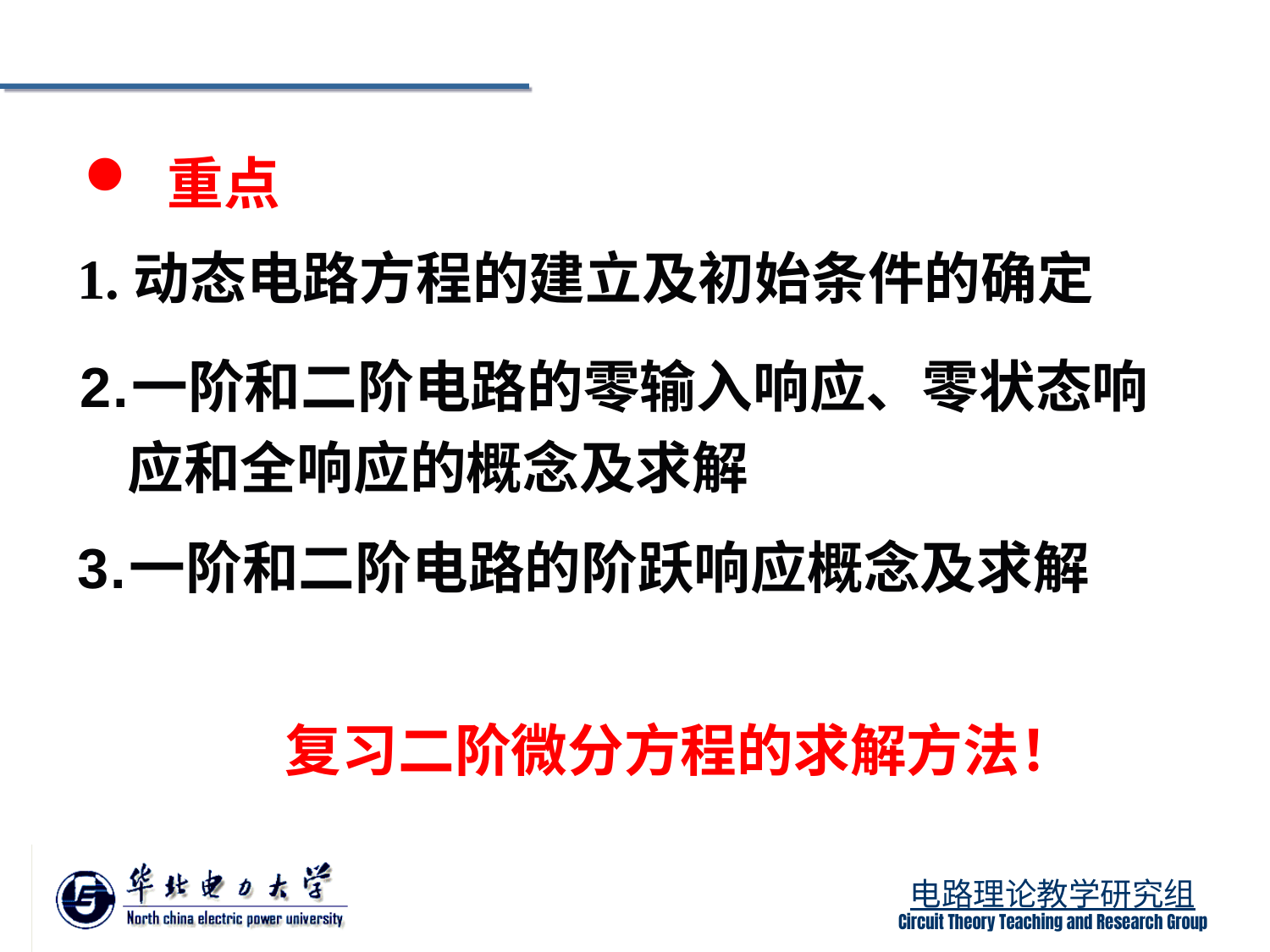

重点
1.动态电路方程的建立及初始条件的确定
一阶和二阶电路的零输入响应、零状态响应和全响应的概念及求解
一阶和二阶电路的阶跃响应概念及求解
复习二阶微分方程的求解方法！